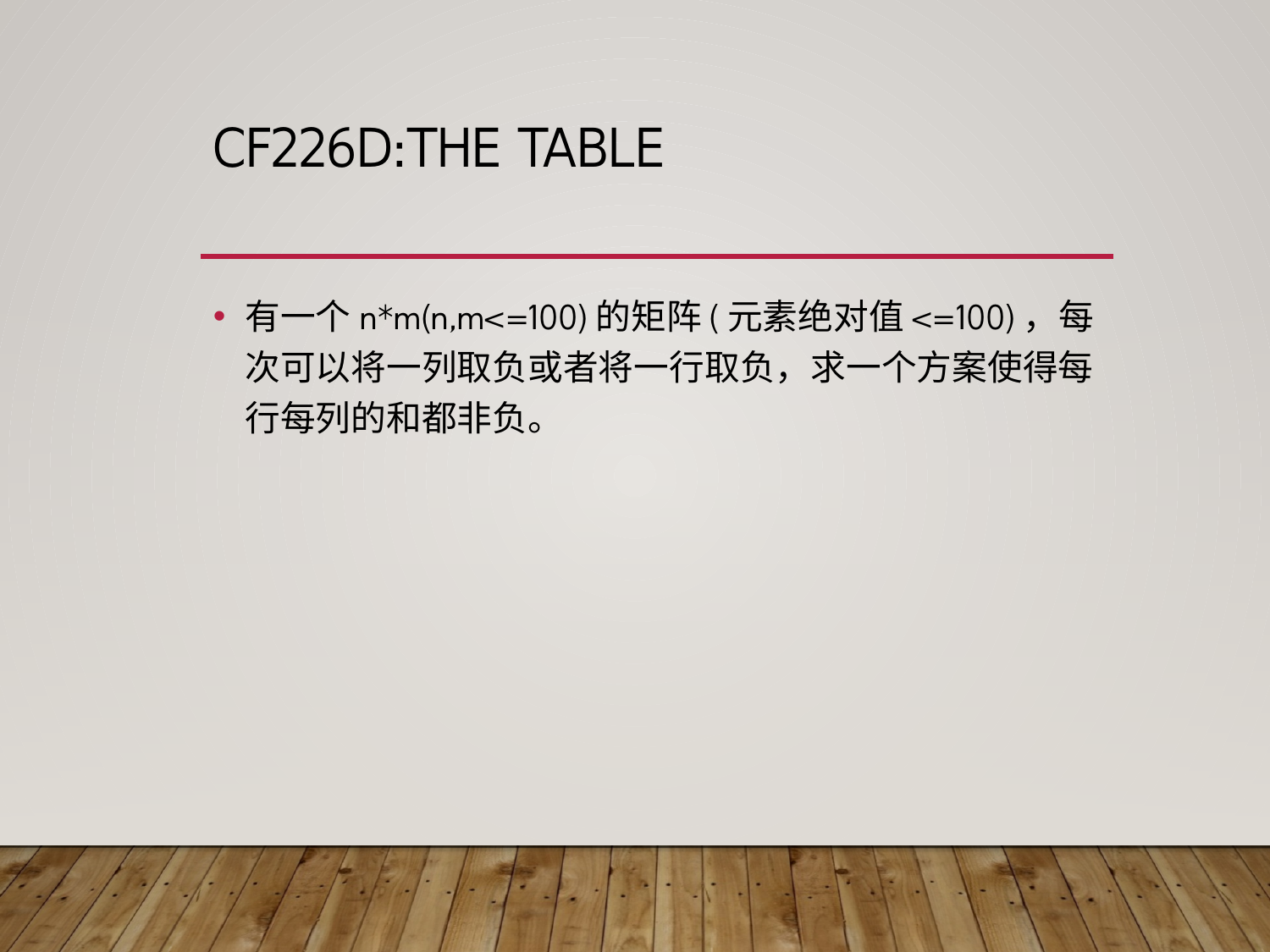

# CF226D:The table
有一个n*m(n,m<=100)的矩阵(元素绝对值<=100)，每次可以将一列取负或者将一行取负，求一个方案使得每行每列的和都非负。